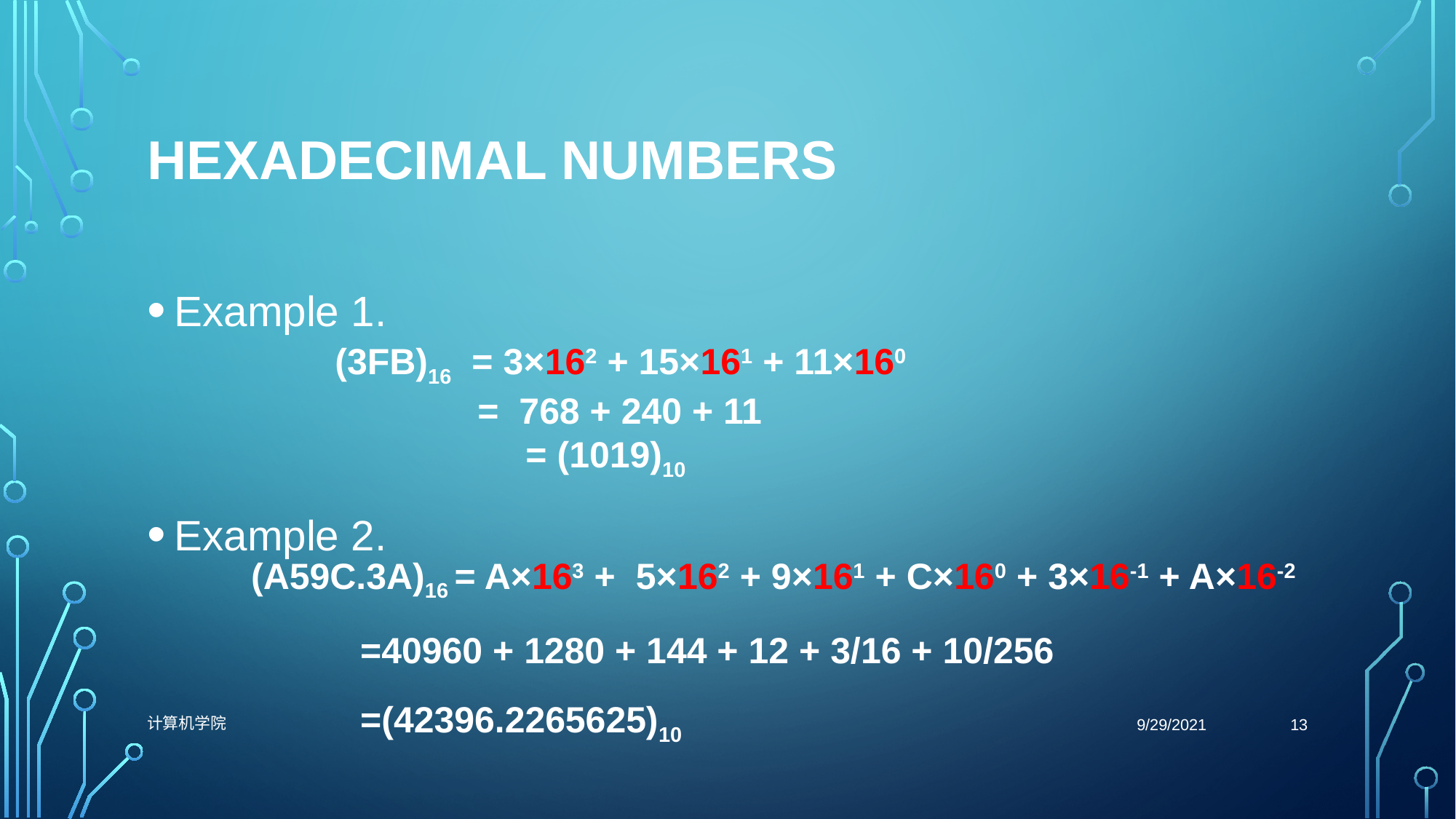

# Hexadecimal numbers
Example 1.

Example 2.
 (3FB)16  = 3×162 + 15×161 + 11×160
               =  768 + 240 + 11
	         = (1019)10
(A59C.3A)16 = A×163 +  5×162 + 9×161 + C×160 + 3×16-1 + A×16-2
	=40960 + 1280 + 144 + 12 + 3/16 + 10/256
	=(42396.2265625)10
13
计算机学院
9/29/2021